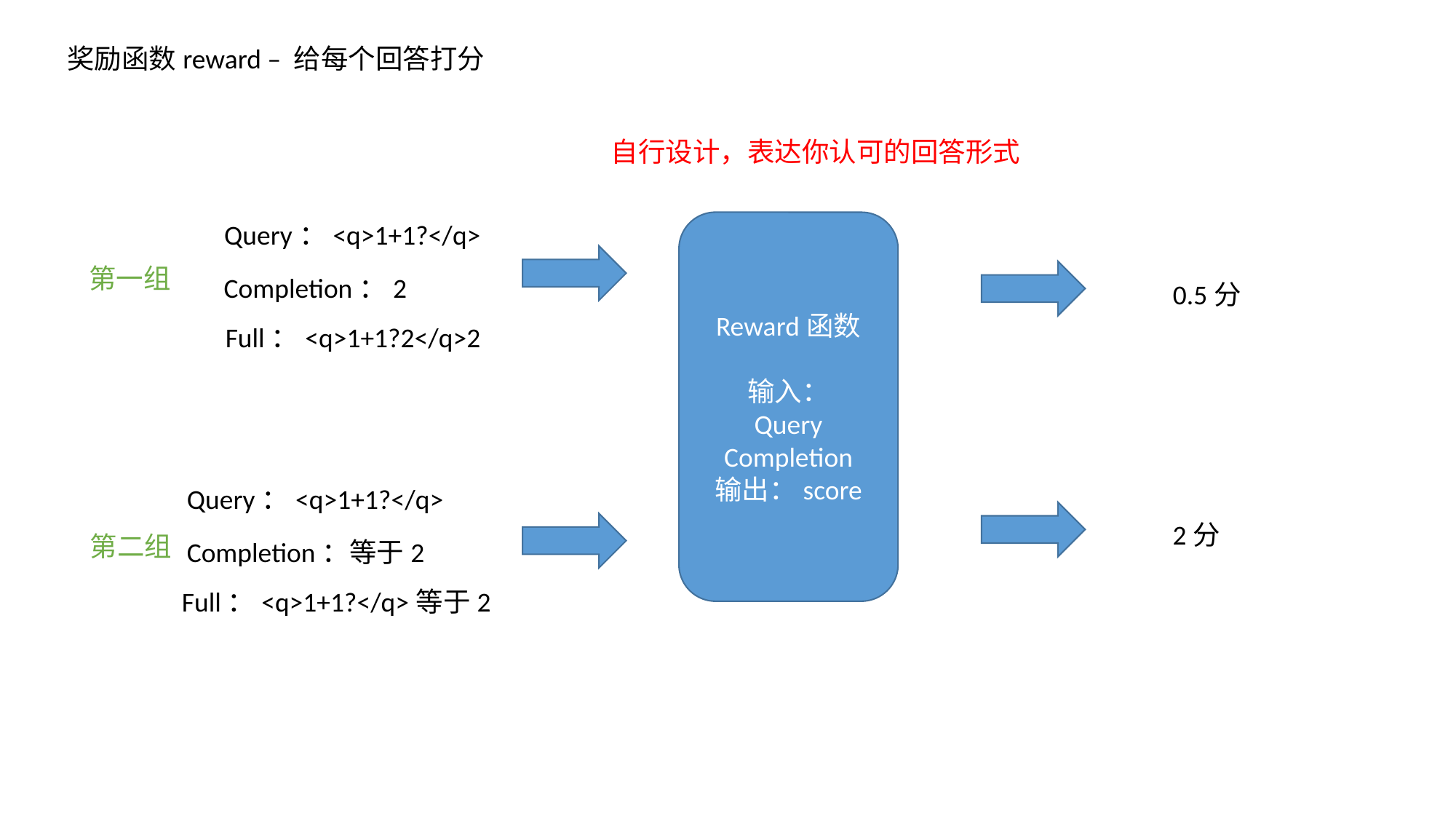

奖励函数reward – 给每个回答打分
自行设计，表达你认可的回答形式
Query：<q>1+1?</q>
Reward函数

输入：
Query
Completion
输出：score

第一组

Completion：2
0.5分
Full：<q>1+1?2</q>2
Query：<q>1+1?</q>

2分

第二组
Completion：等于2
Full：<q>1+1?</q>等于2